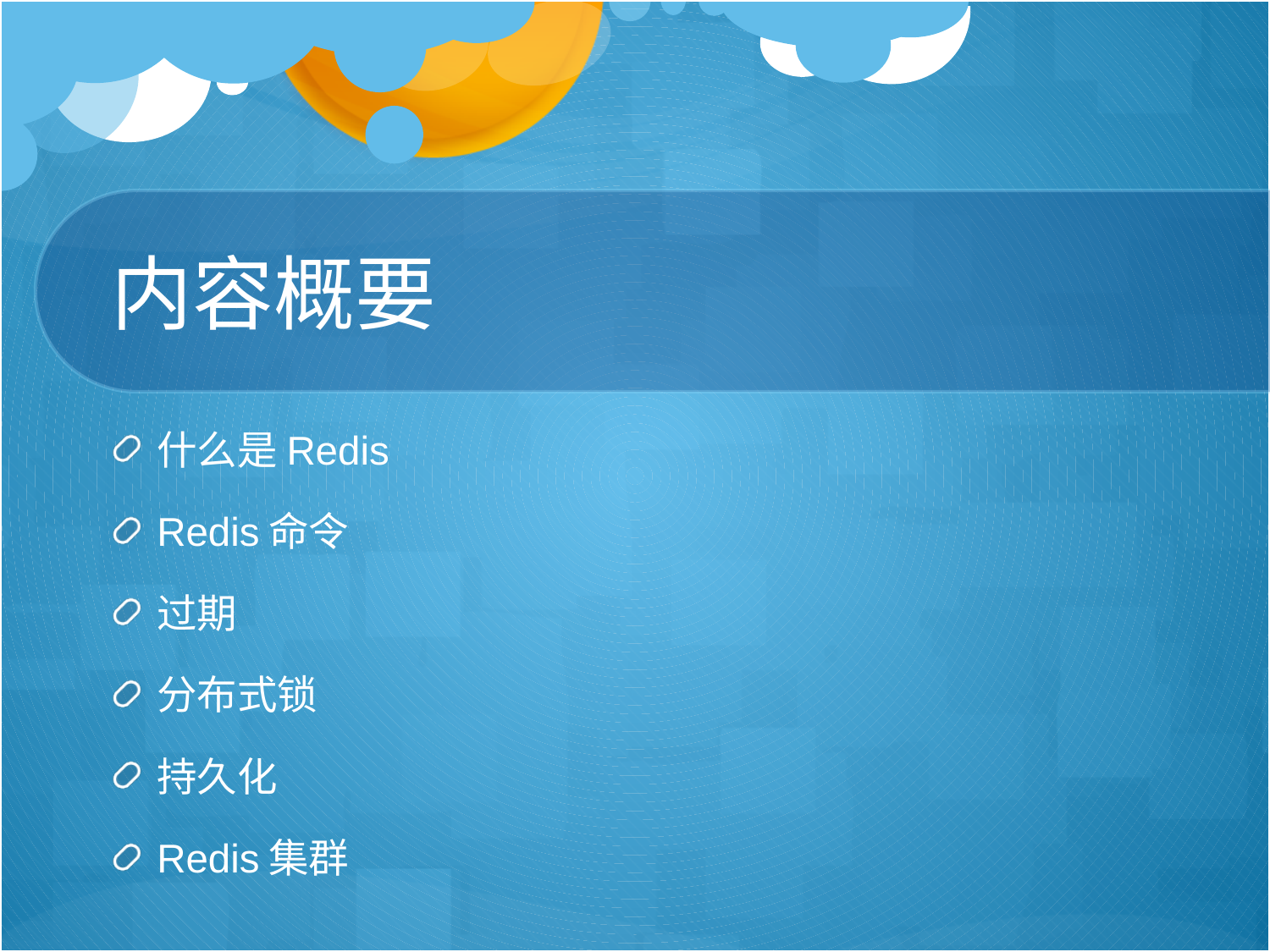

# 内容概要
什么是Redis
Redis命令
过期
分布式锁
持久化
Redis集群